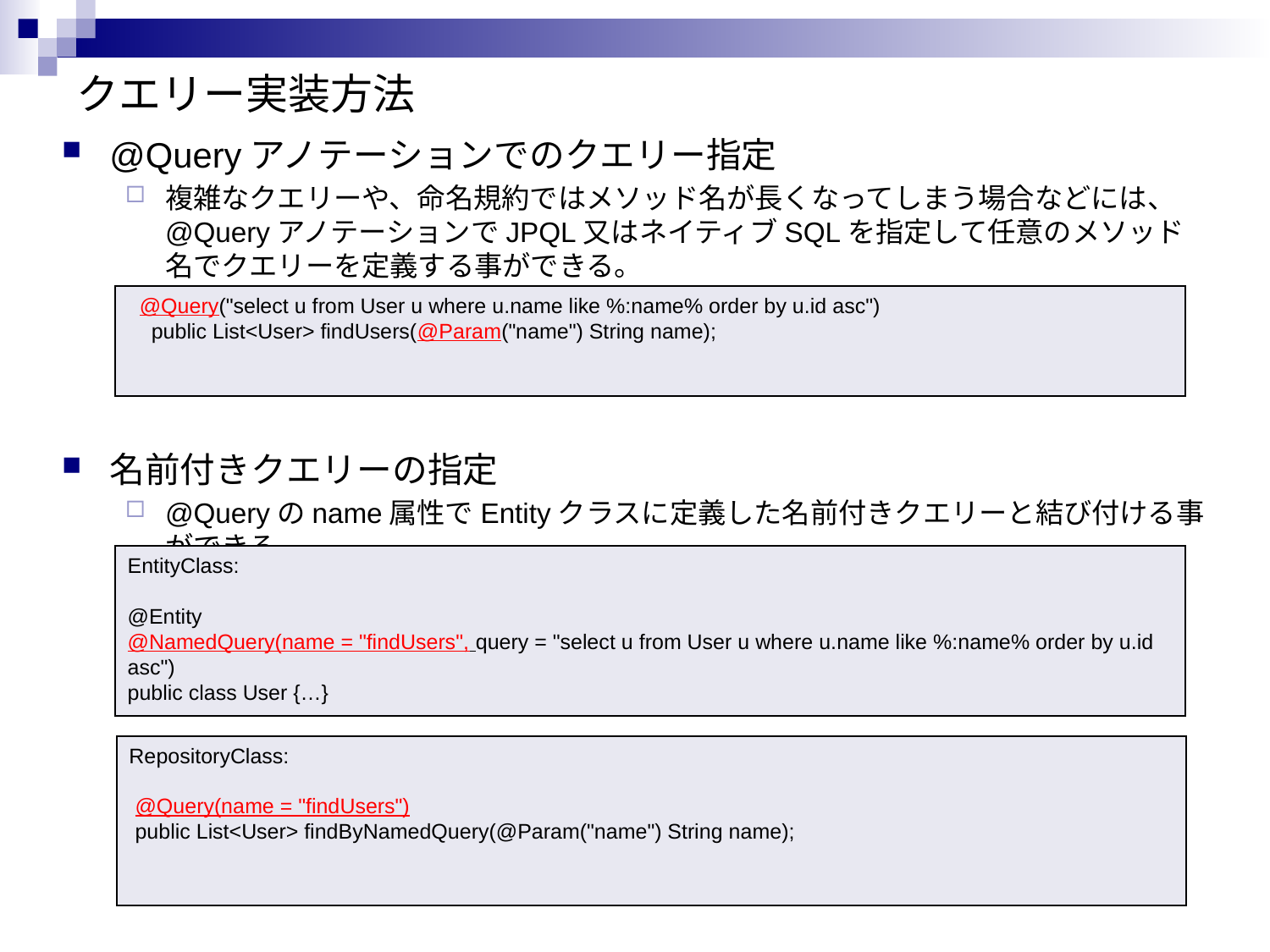

# クエリー実装方法
@Queryアノテーションでのクエリー指定
複雑なクエリーや、命名規約ではメソッド名が長くなってしまう場合などには、@QueryアノテーションでJPQL又はネイティブSQLを指定して任意のメソッド名でクエリーを定義する事ができる。

名前付きクエリーの指定
@Queryのname属性でEntityクラスに定義した名前付きクエリーと結び付ける事ができる。
  @Query("select u from User u where u.name like %:name% order by u.id asc")
    public List<User> findUsers(@Param("name") String name);
EntityClass:

@Entity
@NamedQuery(name = "findUsers", query = "select u from User u where u.name like %:name% order by u.id asc")
public class User {…}
RepositoryClass:

 @Query(name = "findUsers")
 public List<User> findByNamedQuery(@Param("name") String name);